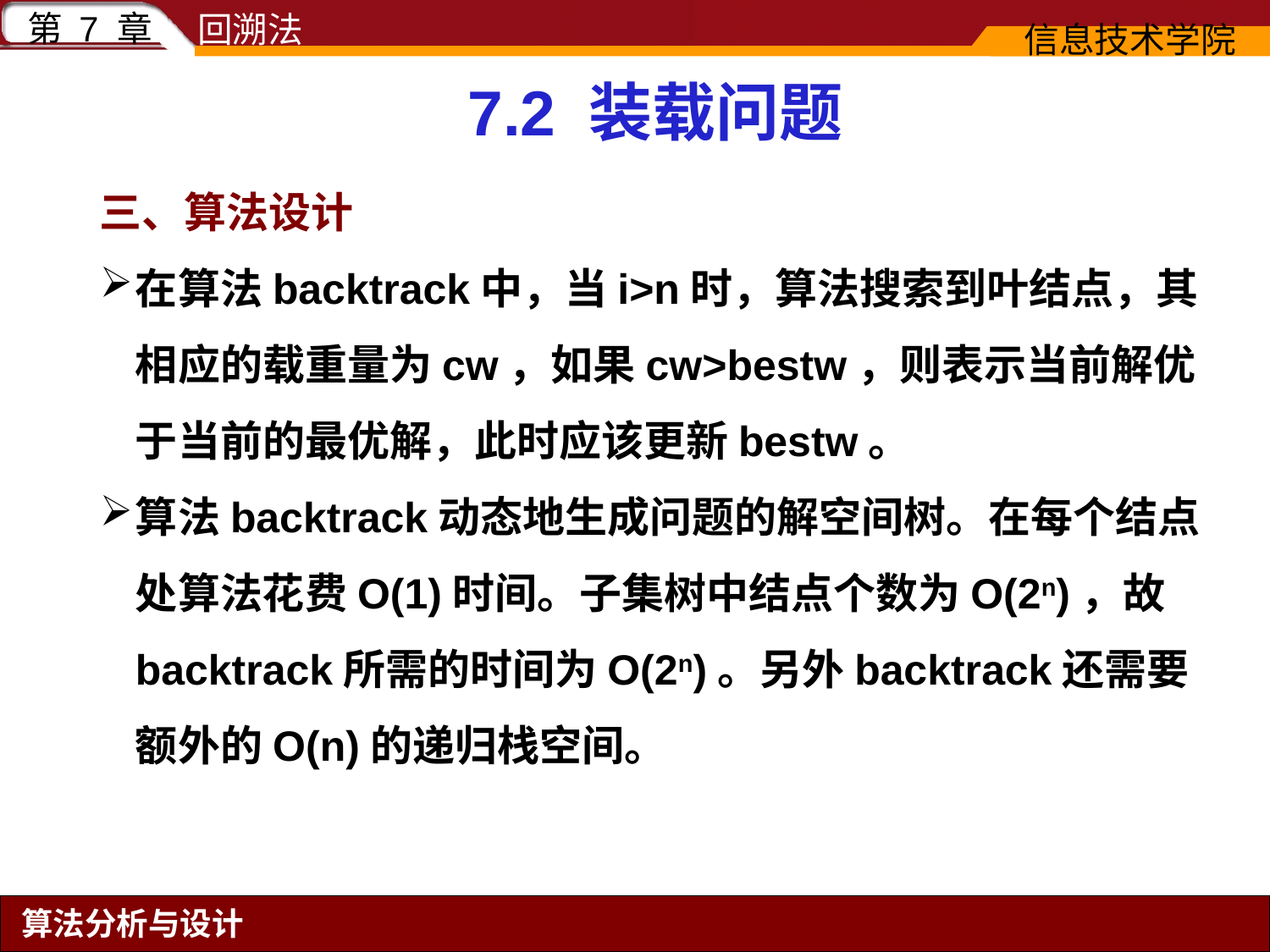

# 7.2 装载问题
三、算法设计
在算法backtrack中，当i>n时，算法搜索到叶结点，其相应的载重量为cw，如果cw>bestw，则表示当前解优于当前的最优解，此时应该更新bestw。
算法backtrack动态地生成问题的解空间树。在每个结点处算法花费O(1)时间。子集树中结点个数为O(2n)，故backtrack所需的时间为O(2n)。另外backtrack还需要额外的O(n)的递归栈空间。